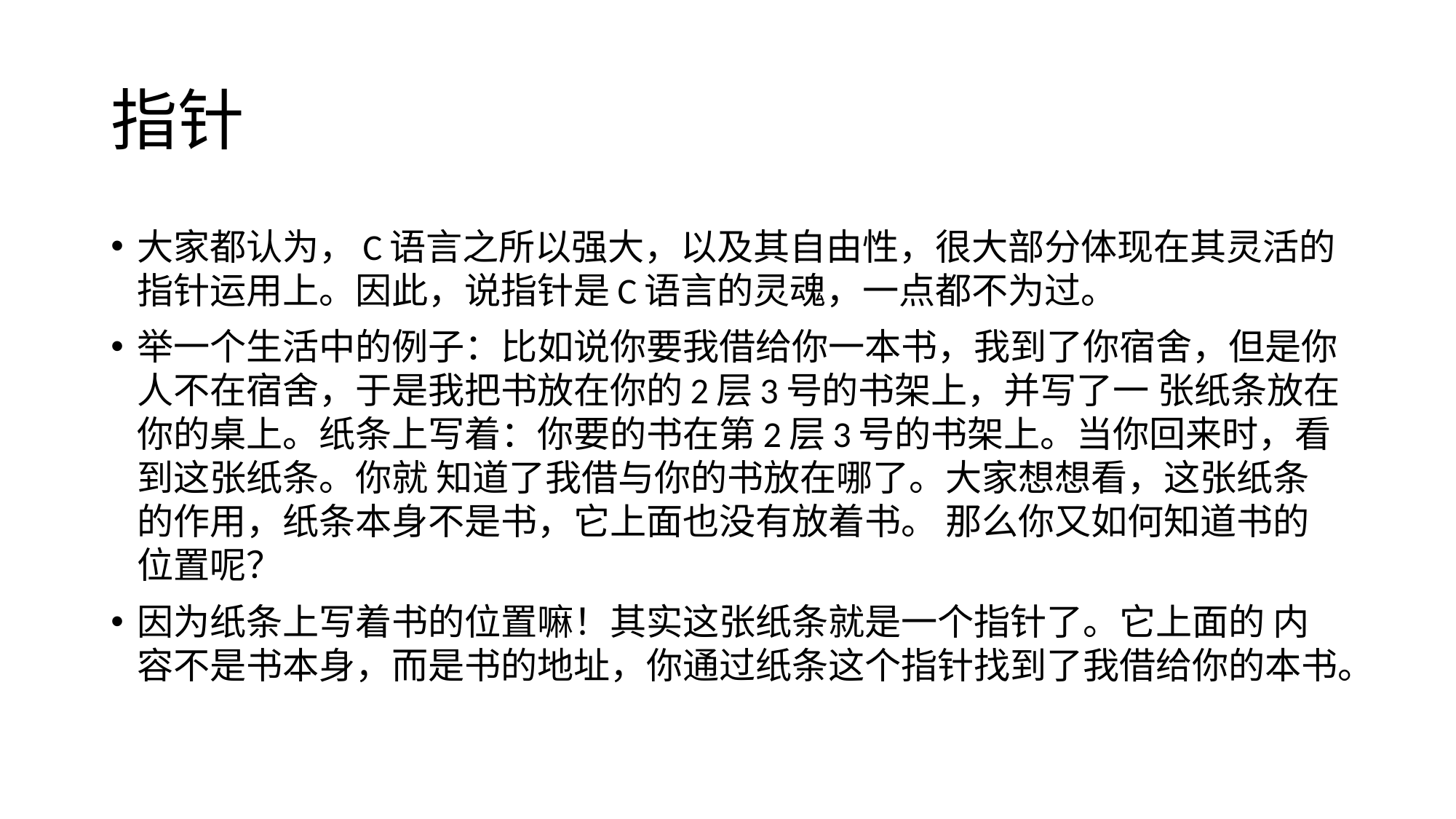

# 指针
大家都认为，C语言之所以强大，以及其自由性，很大部分体现在其灵活的指针运用上。因此，说指针是C语言的灵魂，一点都不为过。
举一个生活中的例子：比如说你要我借给你一本书，我到了你宿舍，但是你人不在宿舍，于是我把书放在你的2层3号的书架上，并写了一 张纸条放在你的桌上。纸条上写着：你要的书在第2层3号的书架上。当你回来时，看到这张纸条。你就 知道了我借与你的书放在哪了。大家想想看，这张纸条的作用，纸条本身不是书，它上面也没有放着书。 那么你又如何知道书的位置呢？
因为纸条上写着书的位置嘛！其实这张纸条就是一个指针了。它上面的 内容不是书本身，而是书的地址，你通过纸条这个指针找到了我借给你的本书。